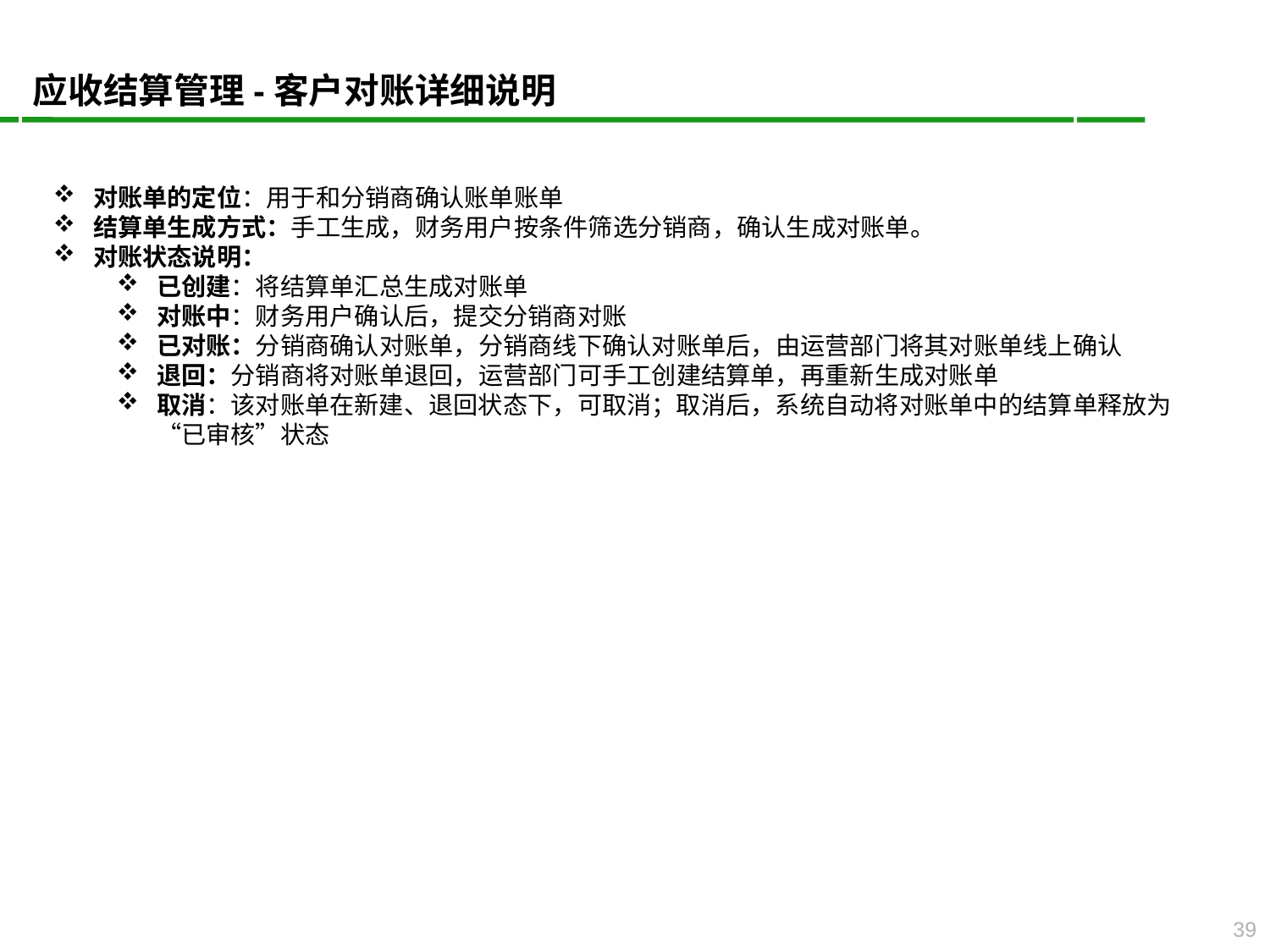

应收结算管理-客户对账详细说明
对账单的定位：用于和分销商确认账单账单
结算单生成方式：手工生成，财务用户按条件筛选分销商，确认生成对账单。
对账状态说明：
已创建：将结算单汇总生成对账单
对账中：财务用户确认后，提交分销商对账
已对账：分销商确认对账单，分销商线下确认对账单后，由运营部门将其对账单线上确认
退回：分销商将对账单退回，运营部门可手工创建结算单，再重新生成对账单
取消：该对账单在新建、退回状态下，可取消；取消后，系统自动将对账单中的结算单释放为“已审核”状态

39